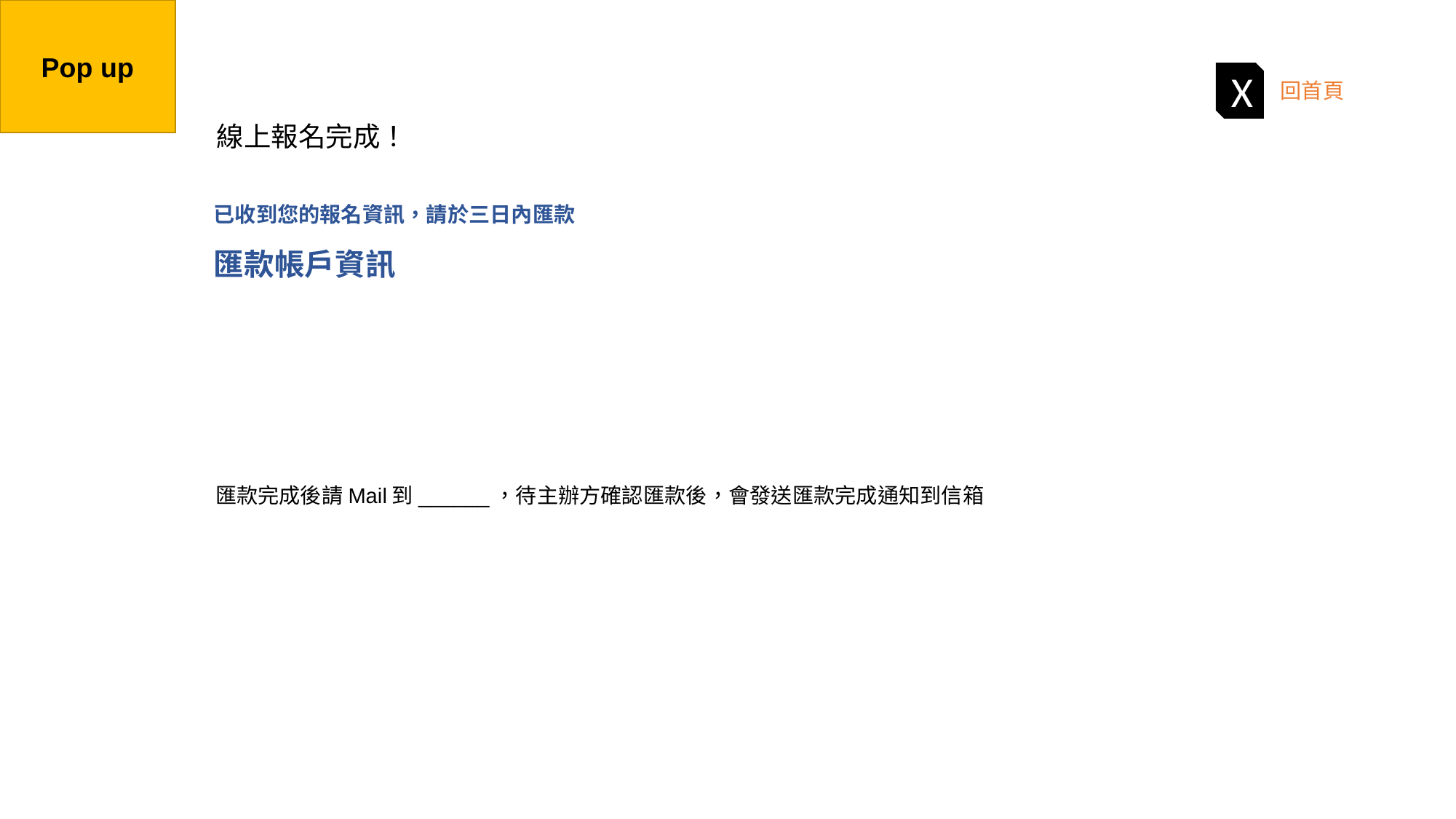

Pop up
X
回首頁
線上報名完成！
已收到您的報名資訊，請於三日內匯款
匯款帳戶資訊

匯款完成後請Mail到______，待主辦方確認匯款後，會發送匯款完成通知到信箱